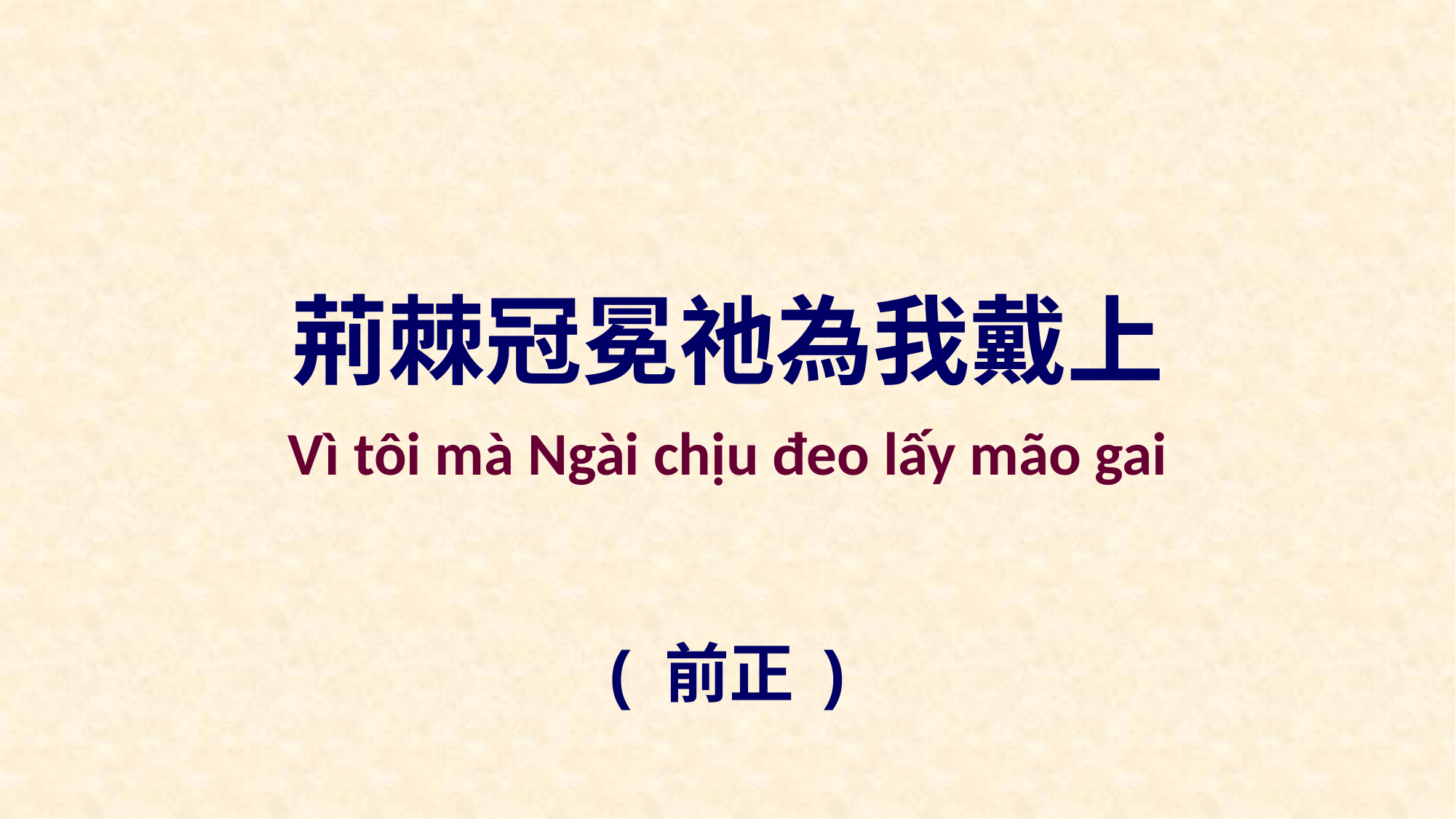

荊棘冠冕祂為我戴上
Vì tôi mà Ngài chịu đeo lấy mão gai
( 前正 )